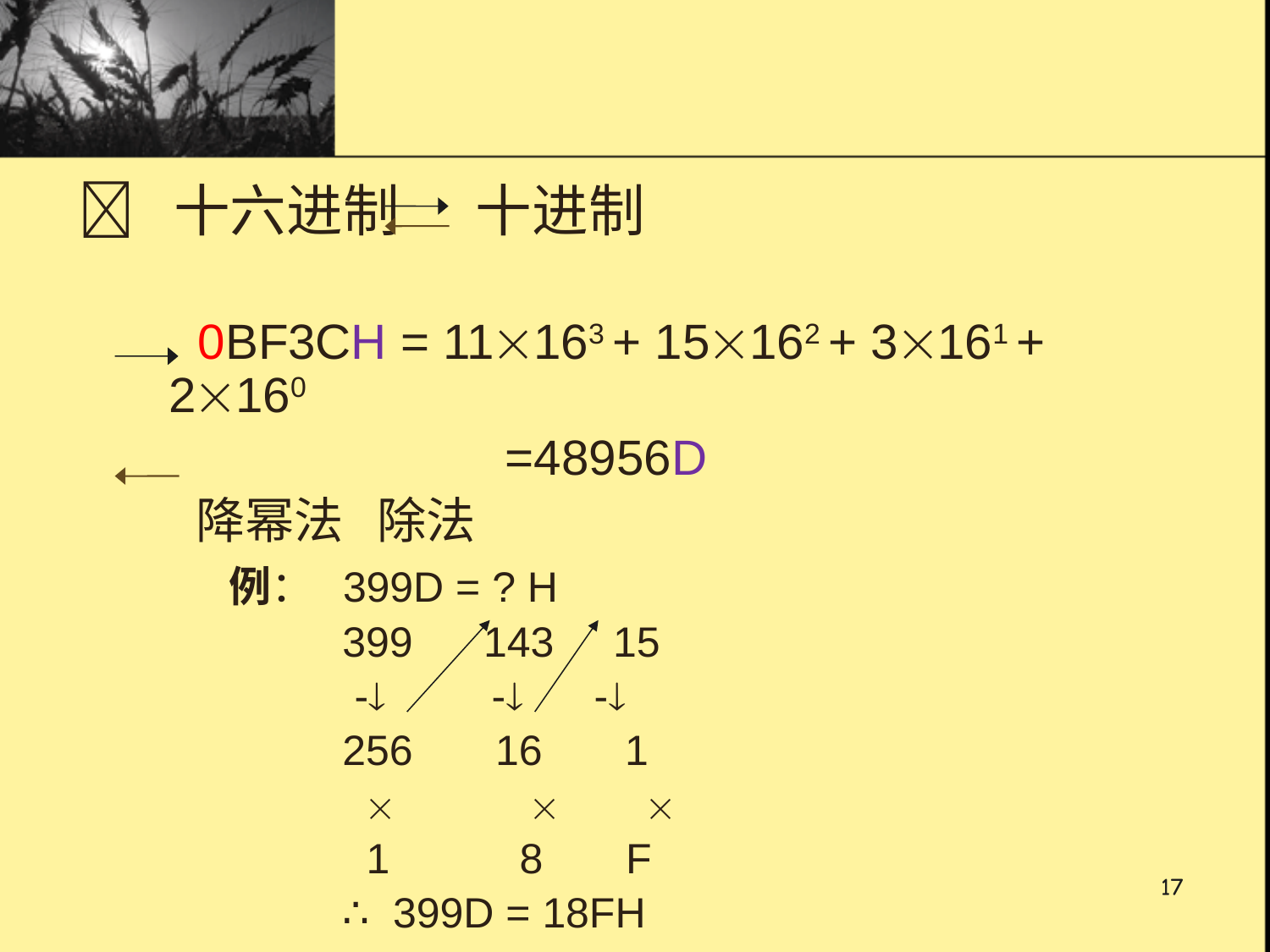

•  十六进制      十进制

     0BF3CH = 11×163 + 15×162 + 3×161 + 2×160
			      =48956D
     降幂法   除法
        例：  399D = ? H
                  399      143     15
                   -↓         -↓      -↓
                  256       16       1
                    ×              ×         ×
                    1           8       F
                  ∴  399D = 18FH

17